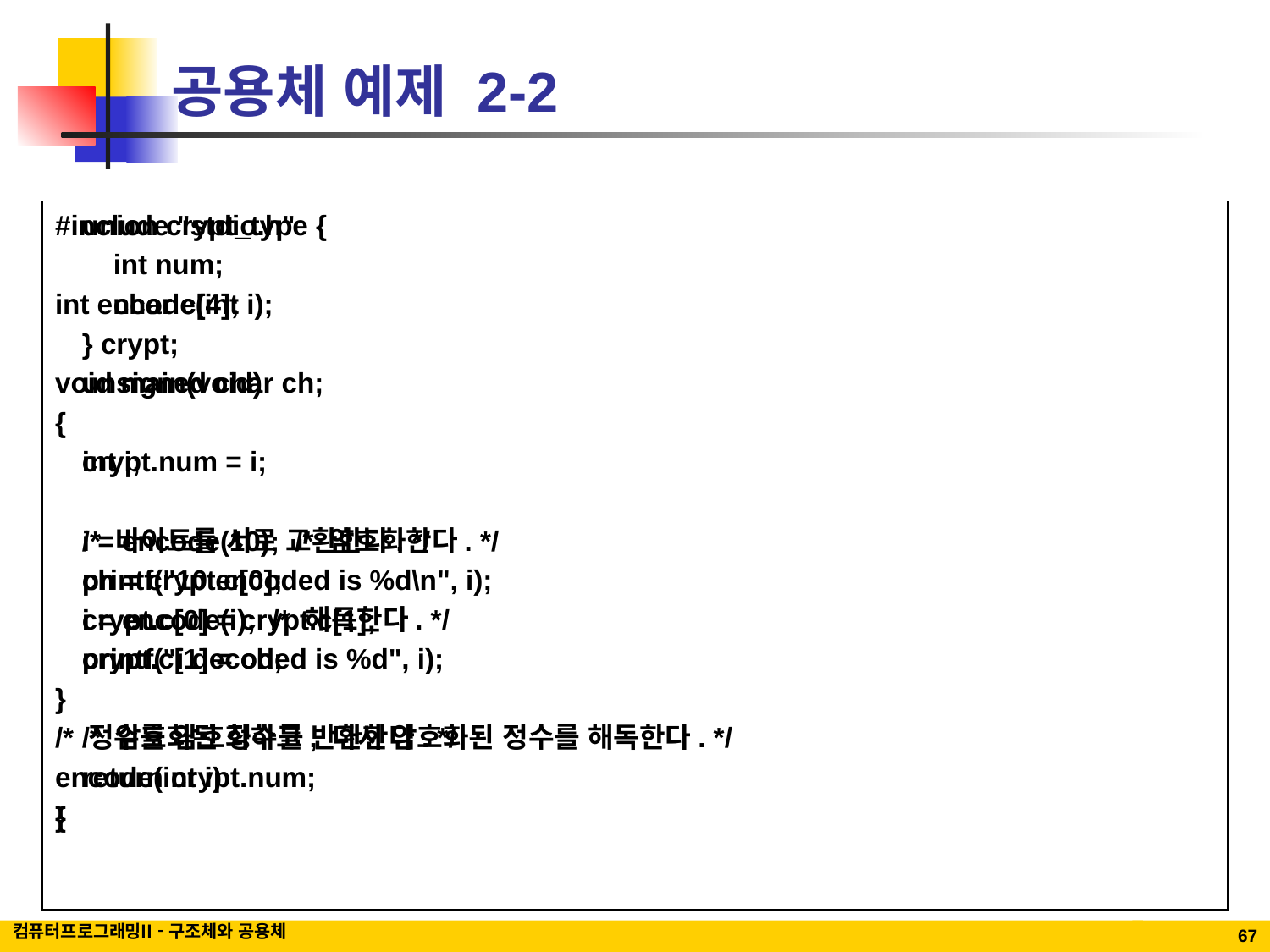

# 공용체 예제 2-2
#include "stdio.h"

int encode(int i);

void main(void)
{
	int i;

	i = encode(10);  /* 암호화한다. */
	printf("10 encoded is %d\n", i);
	i = encode(i);  /* 해독한다. */
	printf("i decoded is %d", i);
}
/* 정수를 암호화하고, 다시 암호화된 정수를 해독한다. */
encode(int i)
{
	union crypt_type {
	    int num;
	    char c[4];
	} crypt;
	unsigned char ch;

	crypt.num = i;

	/* 바이트를 서로 교환한다. */
	ch = crypt.c[0];
	crypt.c[0] = crypt.c[1];
	crypt.c[1] = ch;

	/* 암호화된 정수를 반환한다. */
	return crypt.num;
}
컴퓨터프로그래밍II - 구조체와 공용체
67